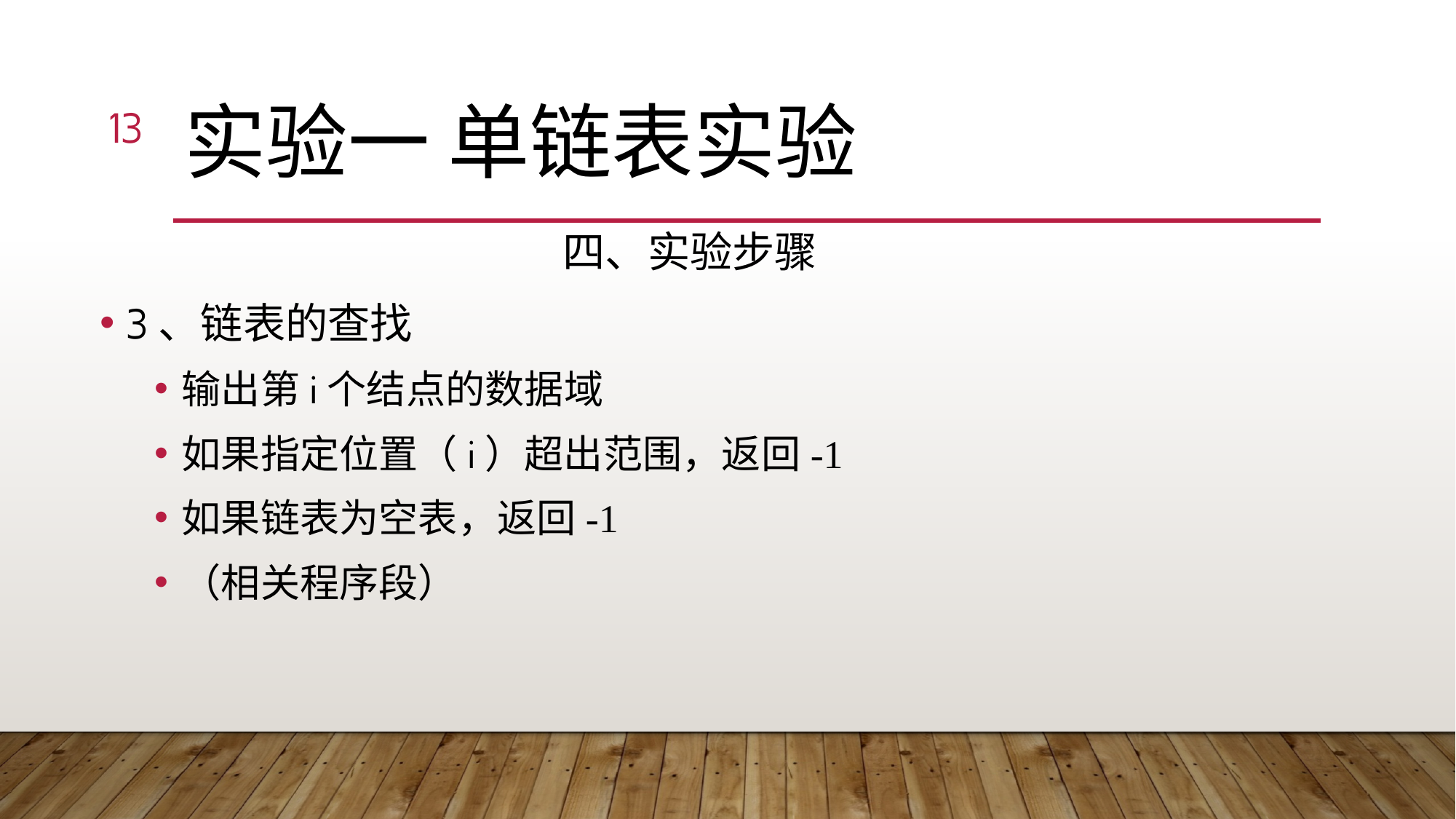

13
# 实验一 单链表实验
四、实验步骤
3、链表的查找
输出第i个结点的数据域
如果指定位置（i）超出范围，返回-1
如果链表为空表，返回-1
（相关程序段）